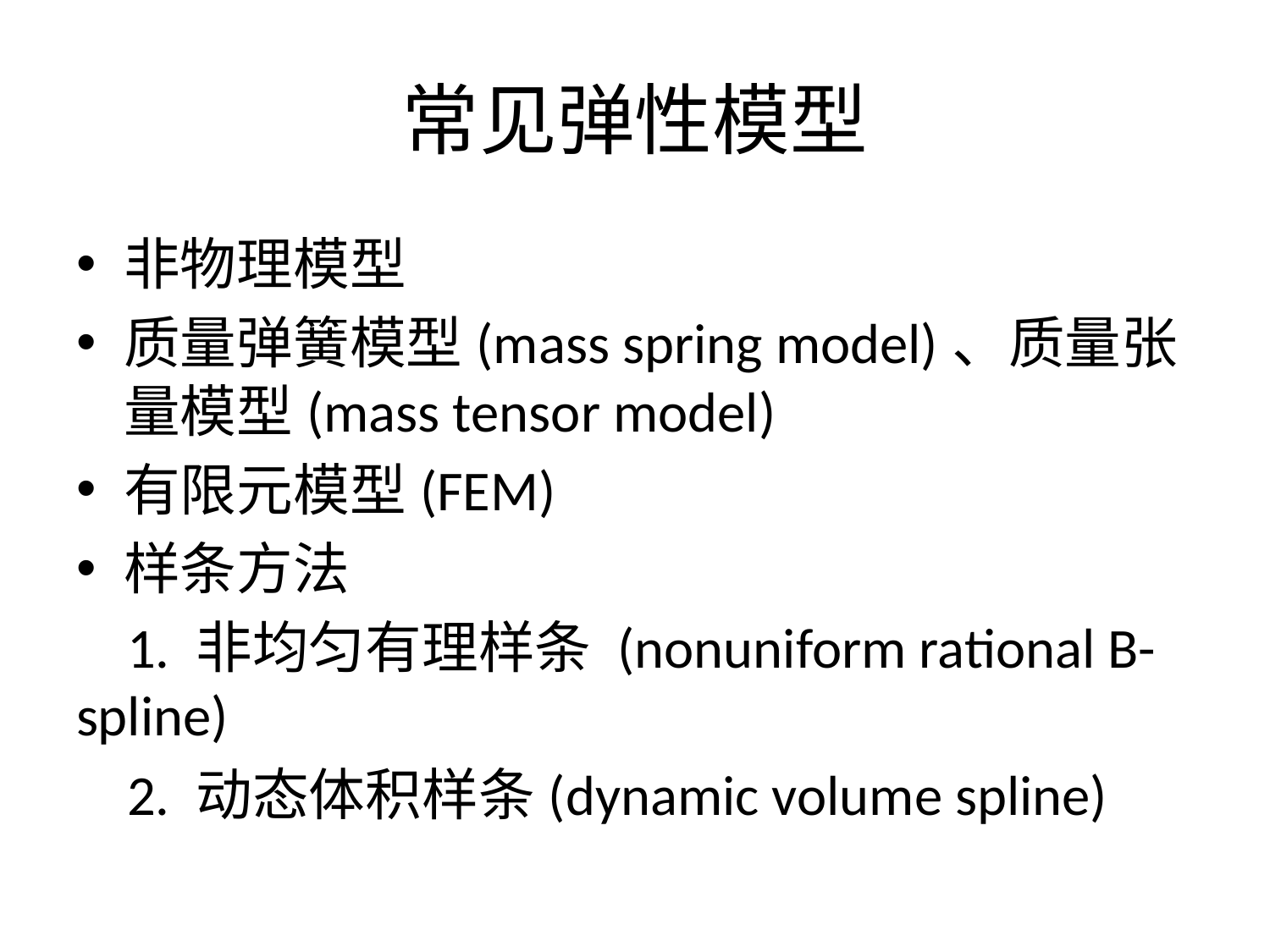

# 常见弹性模型
非物理模型
质量弹簧模型(mass spring model)、质量张量模型(mass tensor model)
有限元模型(FEM)
样条方法
    1. 非均匀有理样条 (nonuniform rational B-spline)
    2. 动态体积样条(dynamic volume spline)